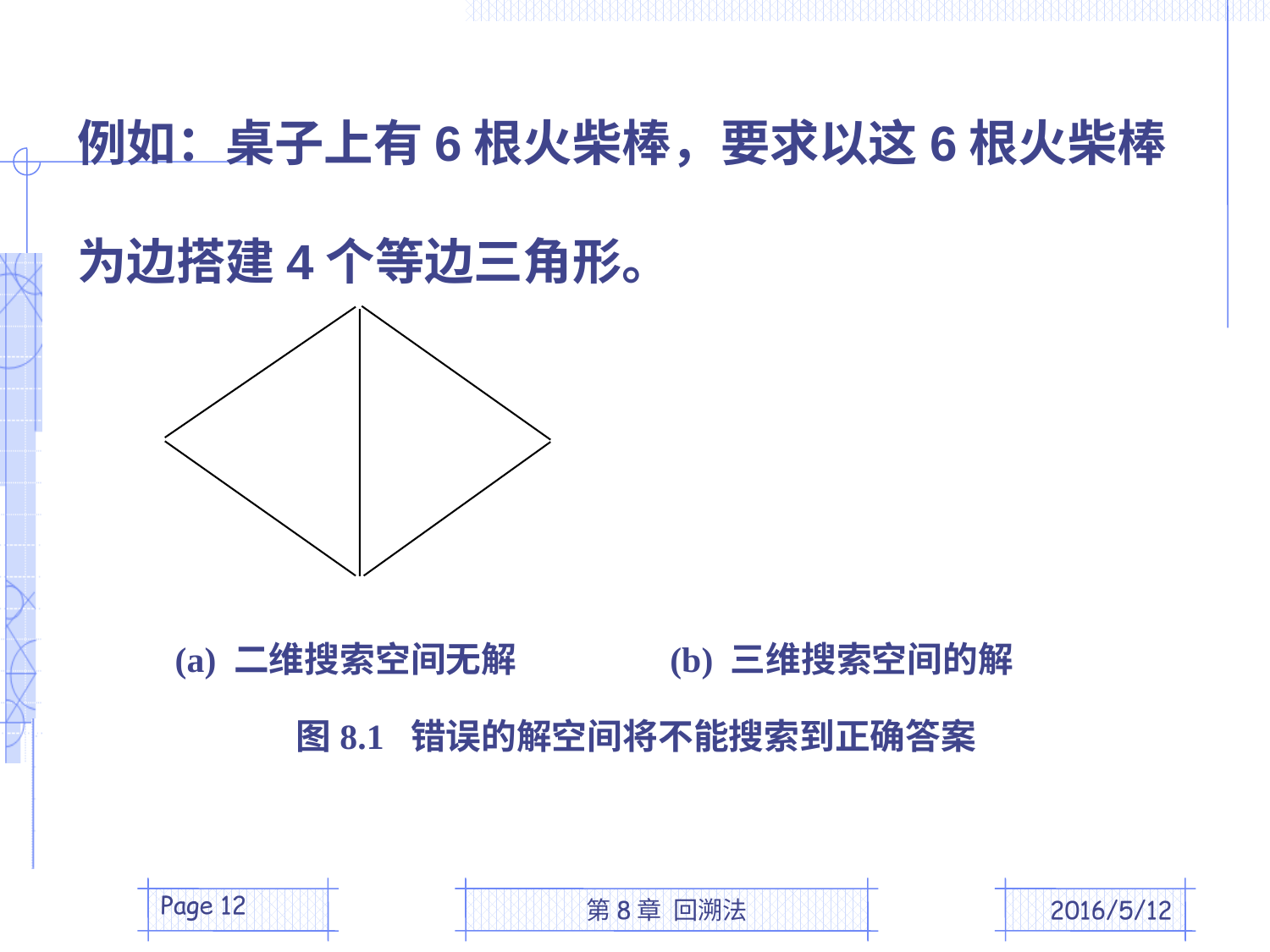

例如：桌子上有6根火柴棒，要求以这6根火柴棒为边搭建4个等边三角形。

(a) 二维搜索空间无解                  (b) 三维搜索空间的解
              图8.1  错误的解空间将不能搜索到正确答案
Page 12
第8章  回溯法
2016/5/12